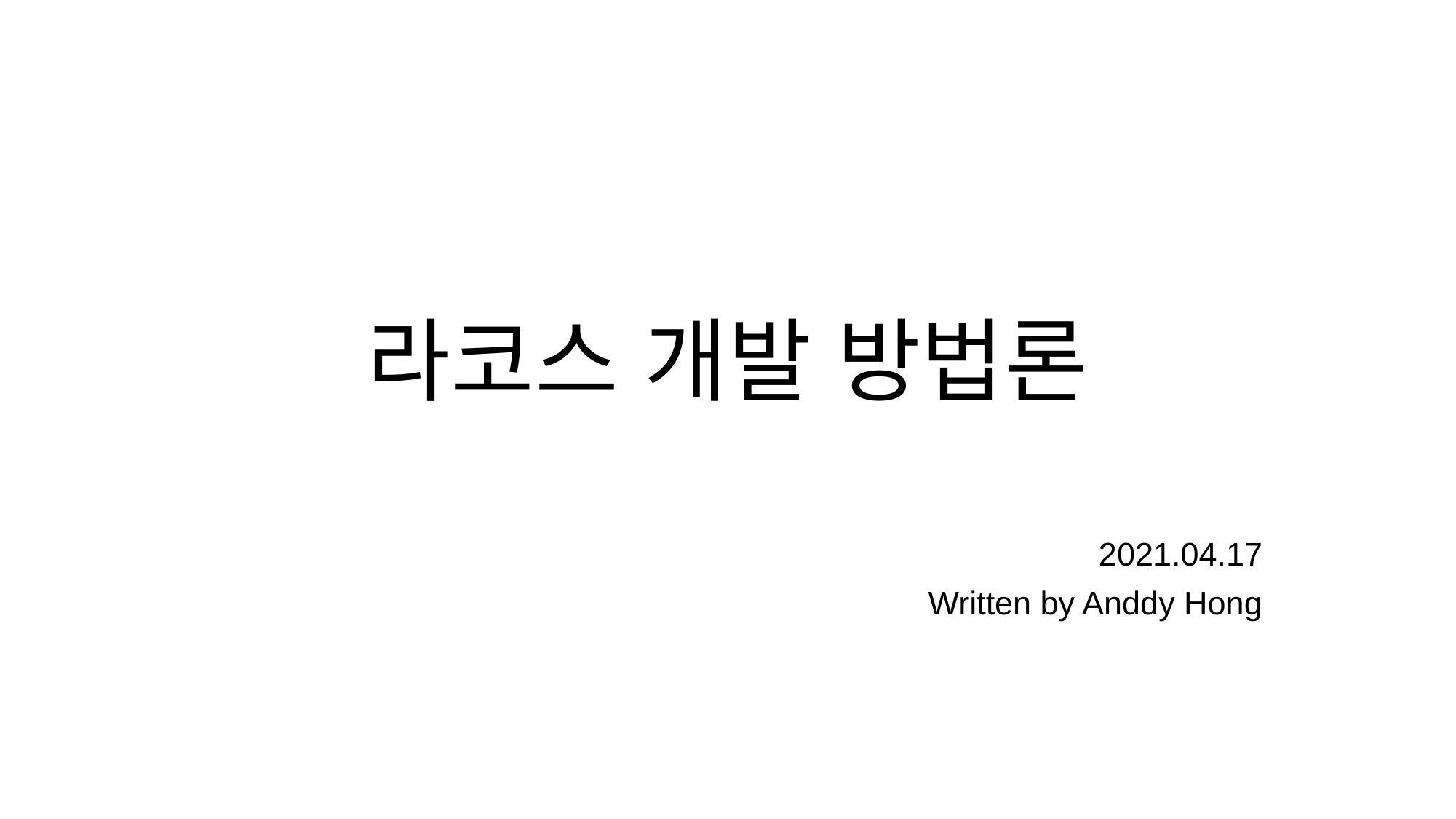

# 라코스 개발 방법론

2021.04.17
Written by Anddy Hong